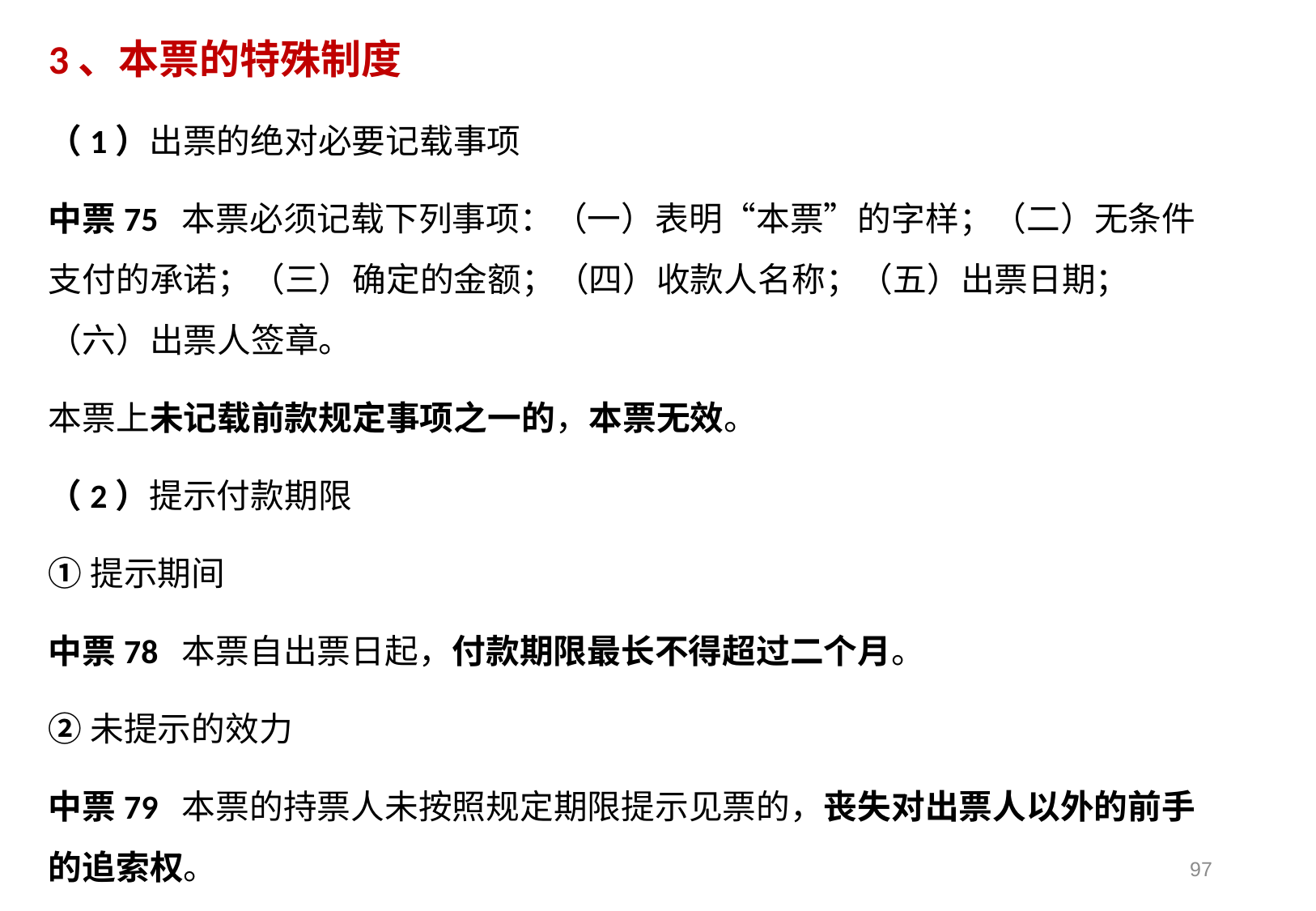

3、本票的特殊制度
（1）出票的绝对必要记载事项
中票75  本票必须记载下列事项：（一）表明“本票”的字样；（二）无条件支付的承诺；（三）确定的金额；（四）收款人名称；（五）出票日期；（六）出票人签章。
本票上未记载前款规定事项之一的，本票无效。
（2）提示付款期限
①提示期间
中票78  本票自出票日起，付款期限最长不得超过二个月。
②未提示的效力
中票79  本票的持票人未按照规定期限提示见票的，丧失对出票人以外的前手的追索权。
97